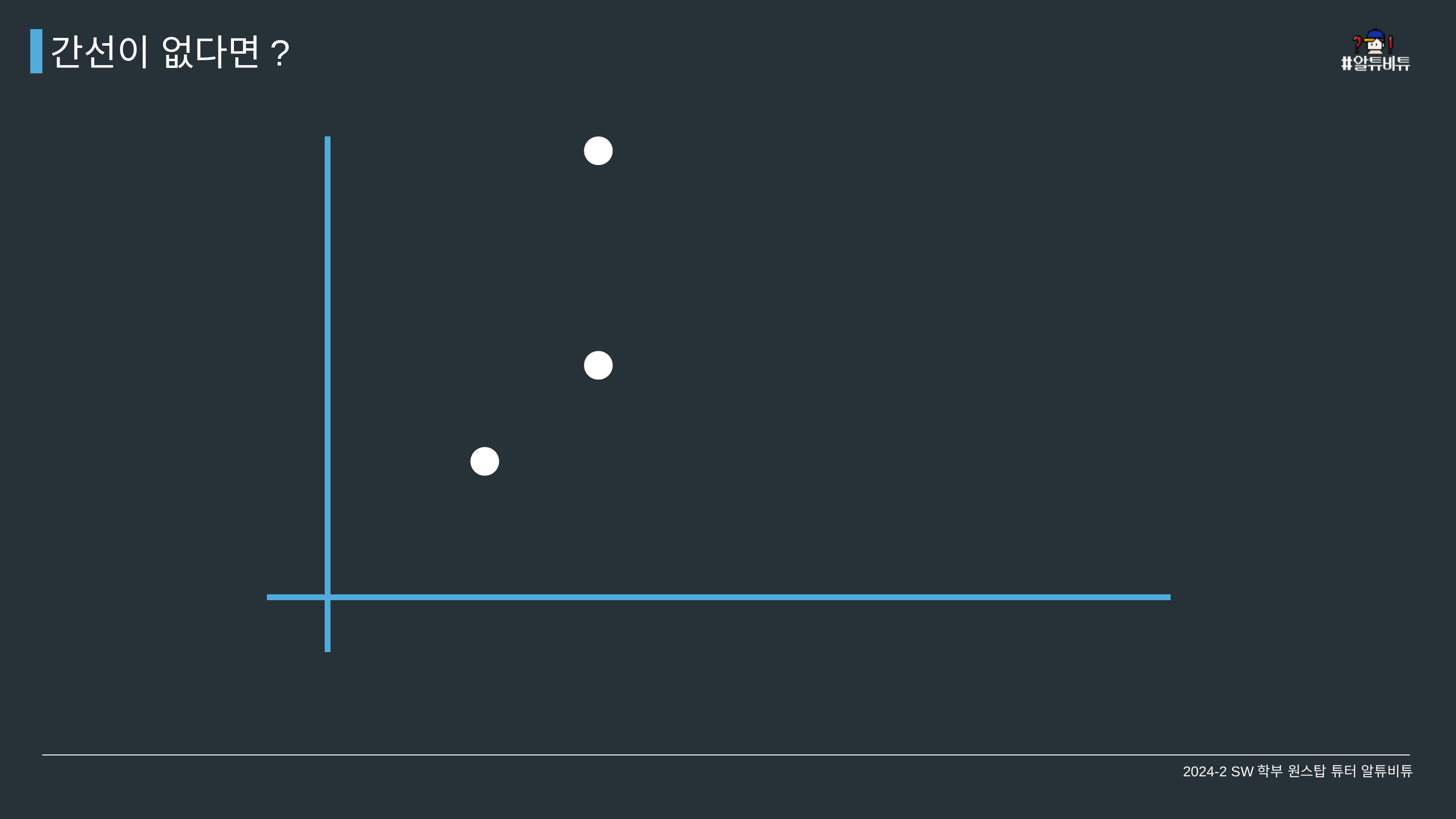

간선이 없다면?

2024-2 SW학부 원스탑 튜터 알튜비튜